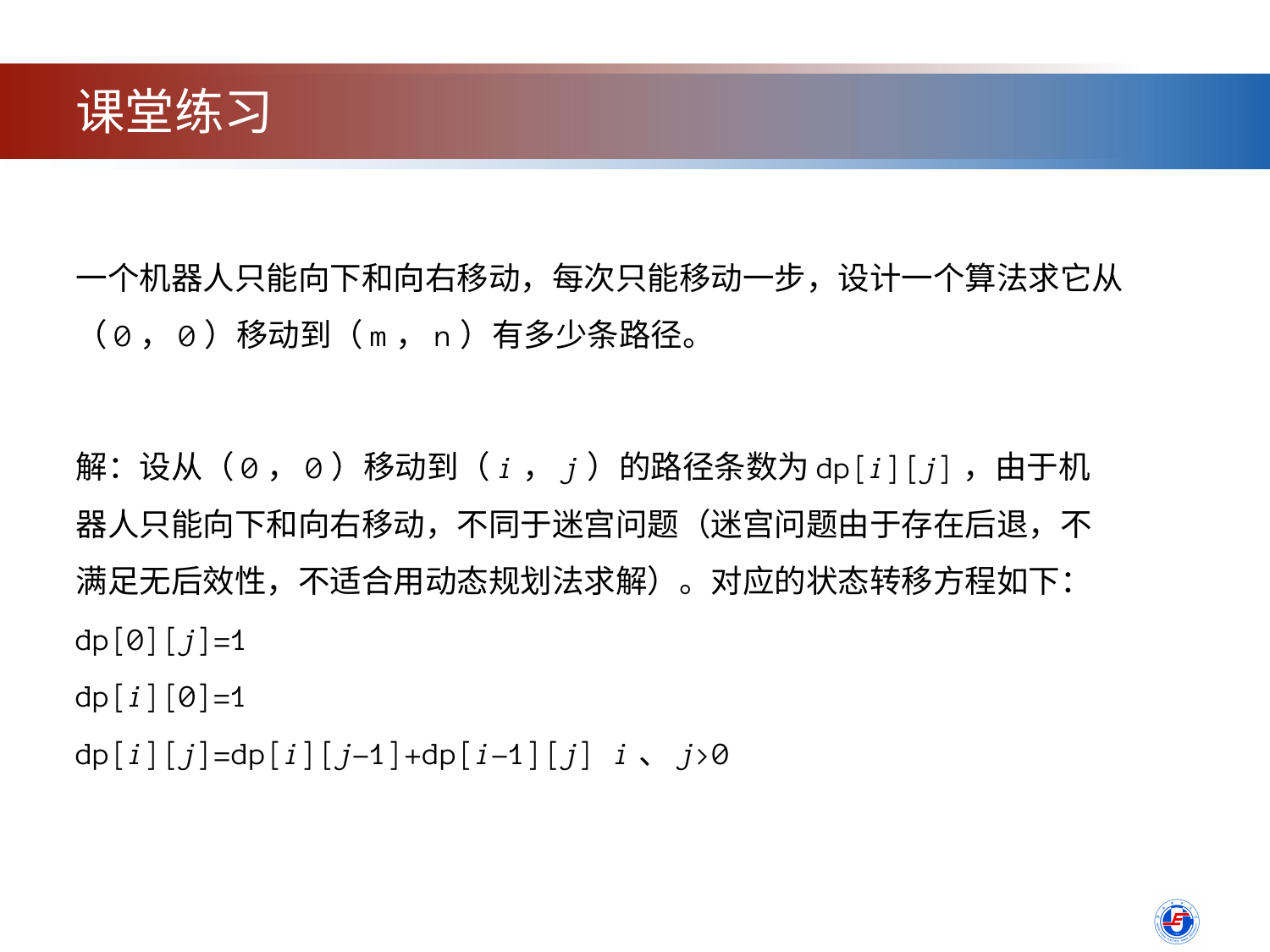

课堂练习
一个机器人只能向下和向右移动，每次只能移动一步，设计一个算法求它从
（0，0）移动到（m，n）有多少条路径。
解：设从（0，0）移动到（i，j）的路径条数为dp[i][j]，由于机器人只能向下和向右移动，不同于迷宫问题（迷宫问题由于存在后退，不满足无后效性，不适合用动态规划法求解）。对应的状态转移方程如下：
dp[0][j]=1
dp[i][0]=1
dp[i][j]=dp[i][j-1]+dp[i-1][j] i、j>0